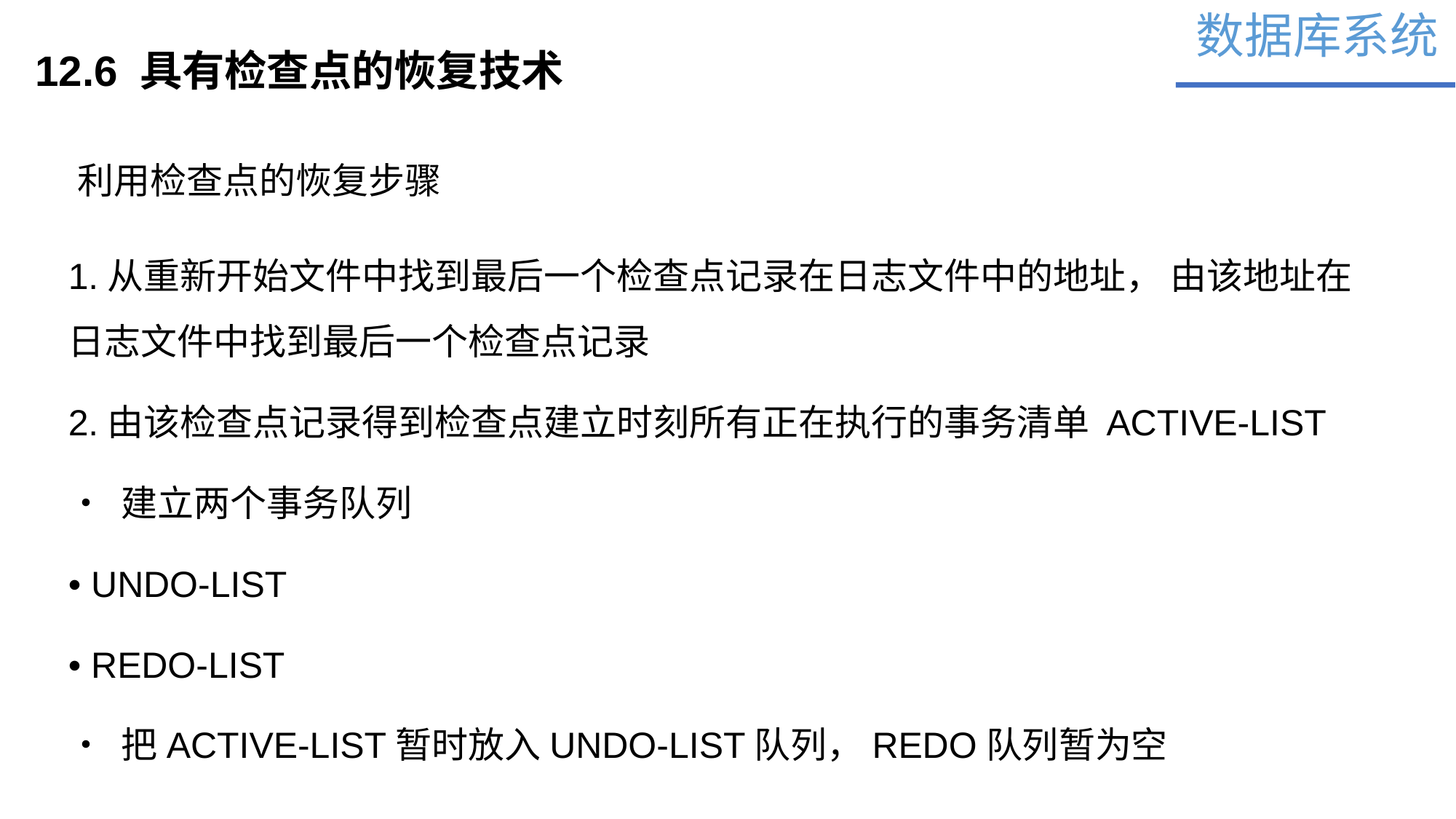

数据库系统
12.6 具有检查点的恢复技术

利用检查点的恢复步骤
1.从重新开始文件中找到最后一个检查点记录在日志文件中的地址， 由该地址在日志文件中找到最后一个检查点记录
2.由该检查点记录得到检查点建立时刻所有正在执行的事务清单 ACTIVE-LIST
• 建立两个事务队列
• UNDO-LIST
• REDO-LIST
• 把ACTIVE-LIST暂时放入UNDO-LIST队列，REDO队列暂为空